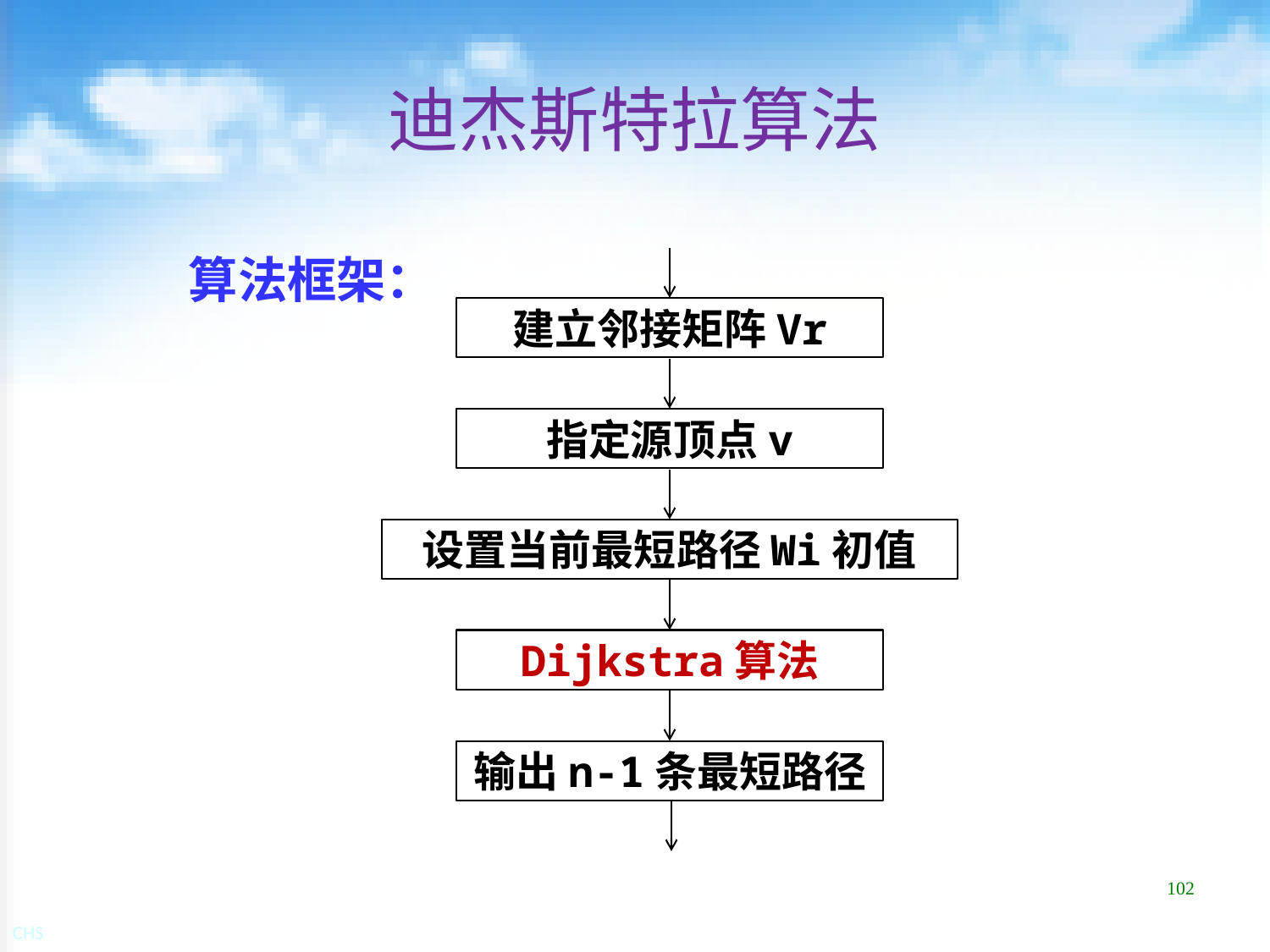

# 迪杰斯特拉算法
算法框架：
建立邻接矩阵Vr
指定源顶点v
设置当前最短路径Wi初值
Dijkstra算法
输出n-1条最短路径
102